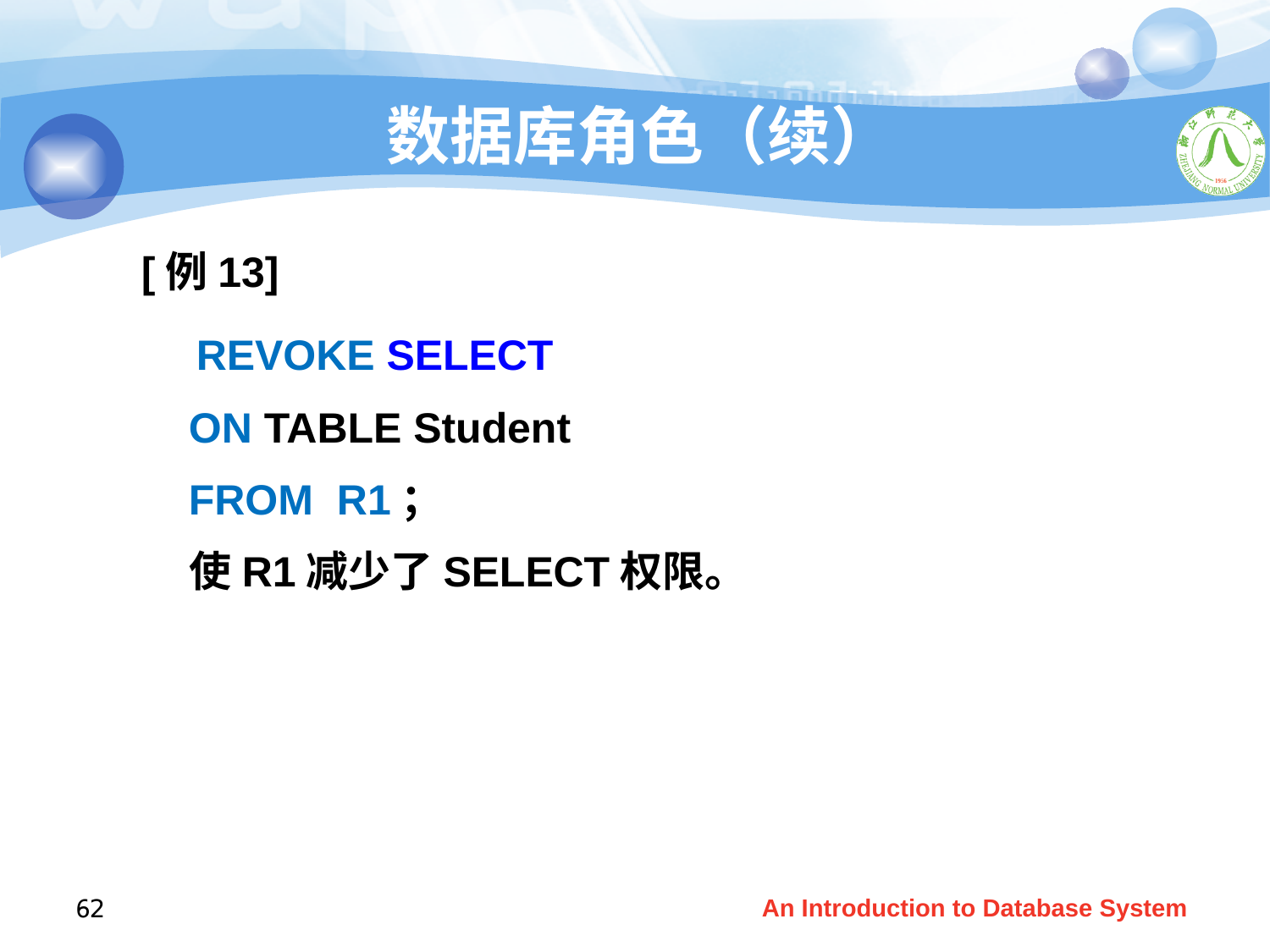

# 数据库角色（续）
[例13]
    REVOKE SELECT
    ON TABLE Student
    FROM  R1；
    使R1减少了SELECT权限。
62
An Introduction to Database System